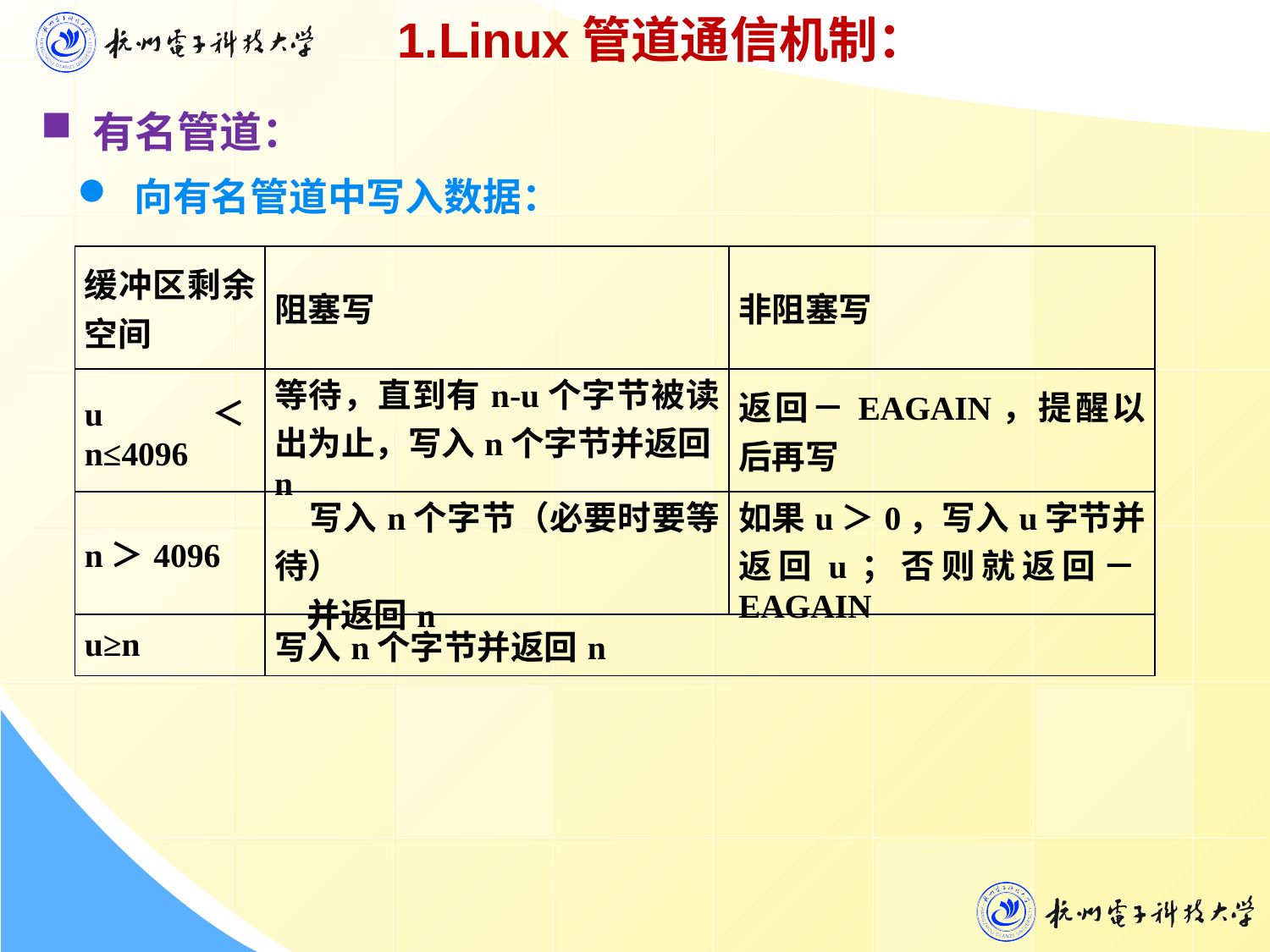

1.Linux管道通信机制：
 有名管道：
 向有名管道中写入数据：
| 缓冲区剩余空间 | 阻塞写 | 非阻塞写 |
| --- | --- | --- |
| u＜n≤4096 | 等待，直到有n-u个字节被读出为止，写入n个字节并返回n | 返回－EAGAIN，提醒以后再写 |
| n＞4096 | 写入n个字节（必要时要等待） 并返回n | 如果u＞0，写入u字节并返回u；否则就返回－EAGAIN |
| u≥n | 写入n个字节并返回n |  |